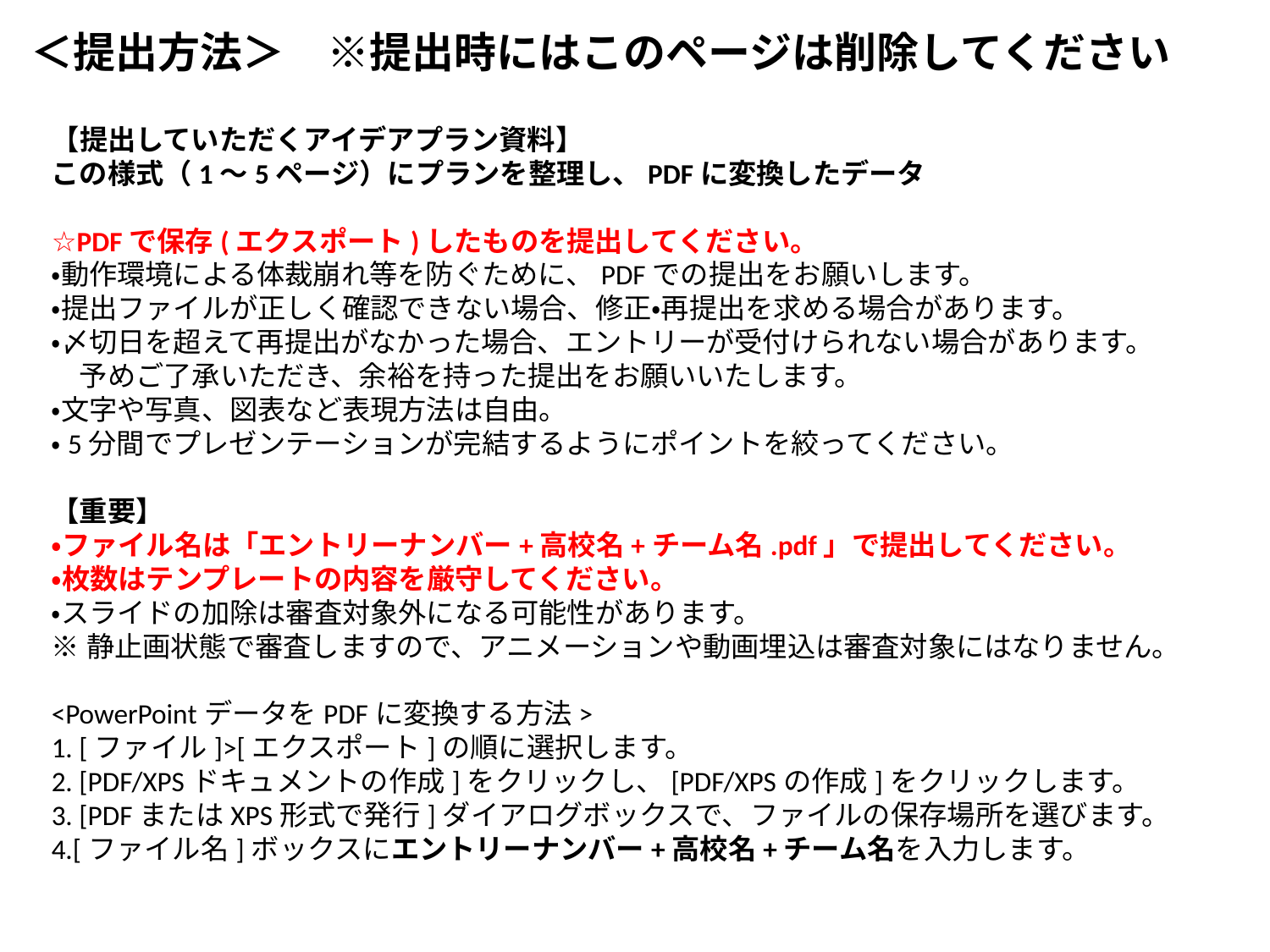

＜提出方法＞　※提出時にはこのページは削除してください
【提出していただくアイデアプラン資料】
この様式（1～5ページ）にプランを整理し、PDFに変換したデータ

☆PDFで保存(エクスポート)したものを提出してください。
・動作環境による体裁崩れ等を防ぐために、PDFでの提出をお願いします。
・提出ファイルが正しく確認できない場合、修正・再提出を求める場合があります。
・〆切日を超えて再提出がなかった場合、エントリーが受付けられない場合があります。
　予めご了承いただき、余裕を持った提出をお願いいたします。
・文字や写真、図表など表現方法は自由。
・5分間でプレゼンテーションが完結するようにポイントを絞ってください。

【重要】
・ファイル名は「エントリーナンバー+高校名+チーム名.pdf」で提出してください。
・枚数はテンプレートの内容を厳守してください。
・スライドの加除は審査対象外になる可能性があります。
※静止画状態で審査しますので、アニメーションや動画埋込は審査対象にはなりません。

<PowerPointデータをPDFに変換する方法>
1. [ファイル]>[エクスポート]の順に選択します。
2. [PDF/XPSドキュメントの作成]をクリックし、[PDF/XPSの作成]をクリックします。
3. [PDFまたはXPS形式で発行]ダイアログボックスで、ファイルの保存場所を選びます。
4.[ファイル名]ボックスにエントリーナンバー+高校名+チーム名を入力します。